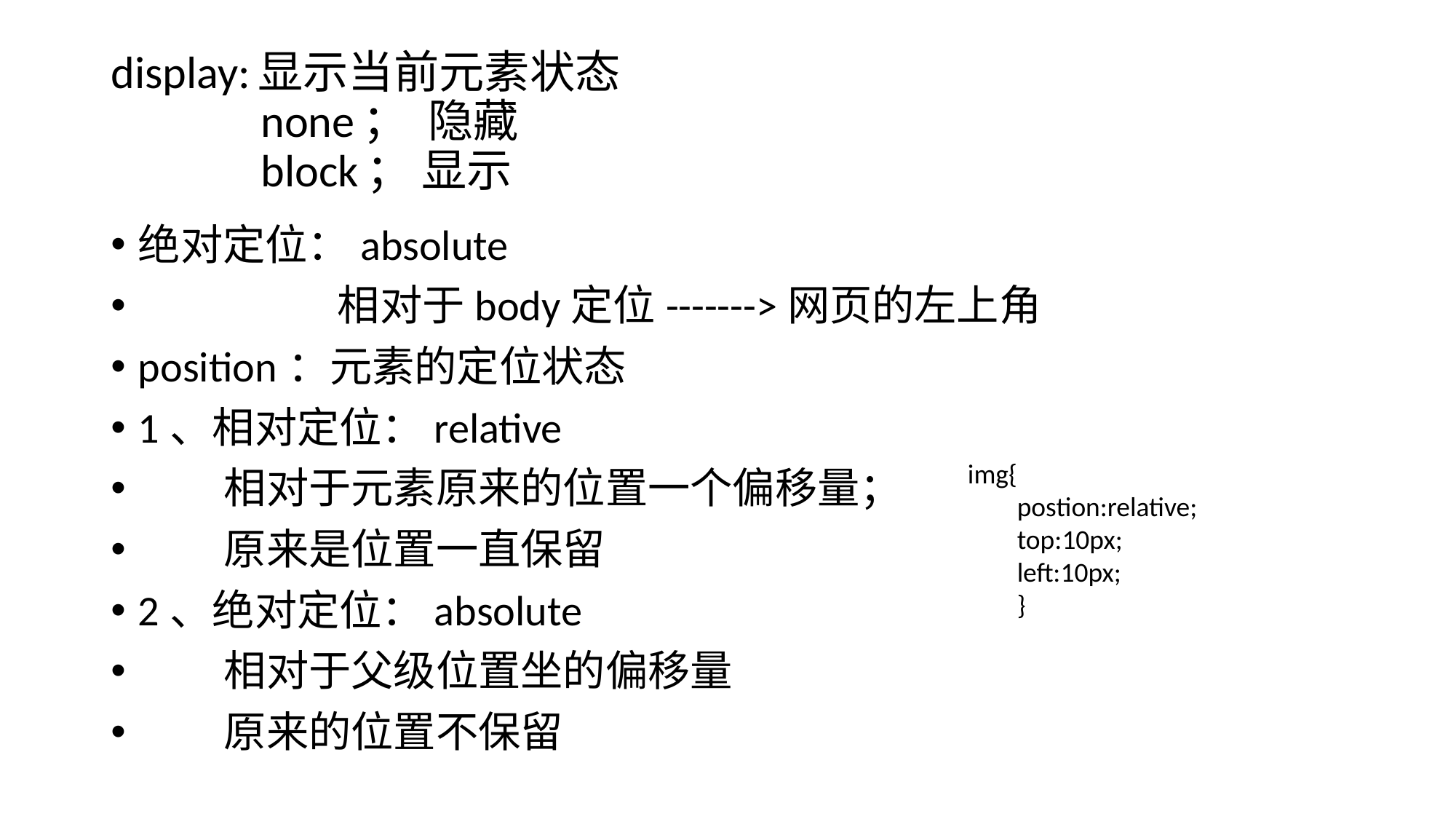

# display:显示当前元素状态 none；  隐藏 block； 显示
绝对定位：absolute
                    相对于body定位------->网页的左上角
position：元素的定位状态
1、相对定位：relative
        相对于元素原来的位置一个偏移量；
        原来是位置一直保留
2、绝对定位：absolute
        相对于父级位置坐的偏移量
        原来的位置不保留

img{
        postion:relative;
        top:10px;
        left:10px;
        }